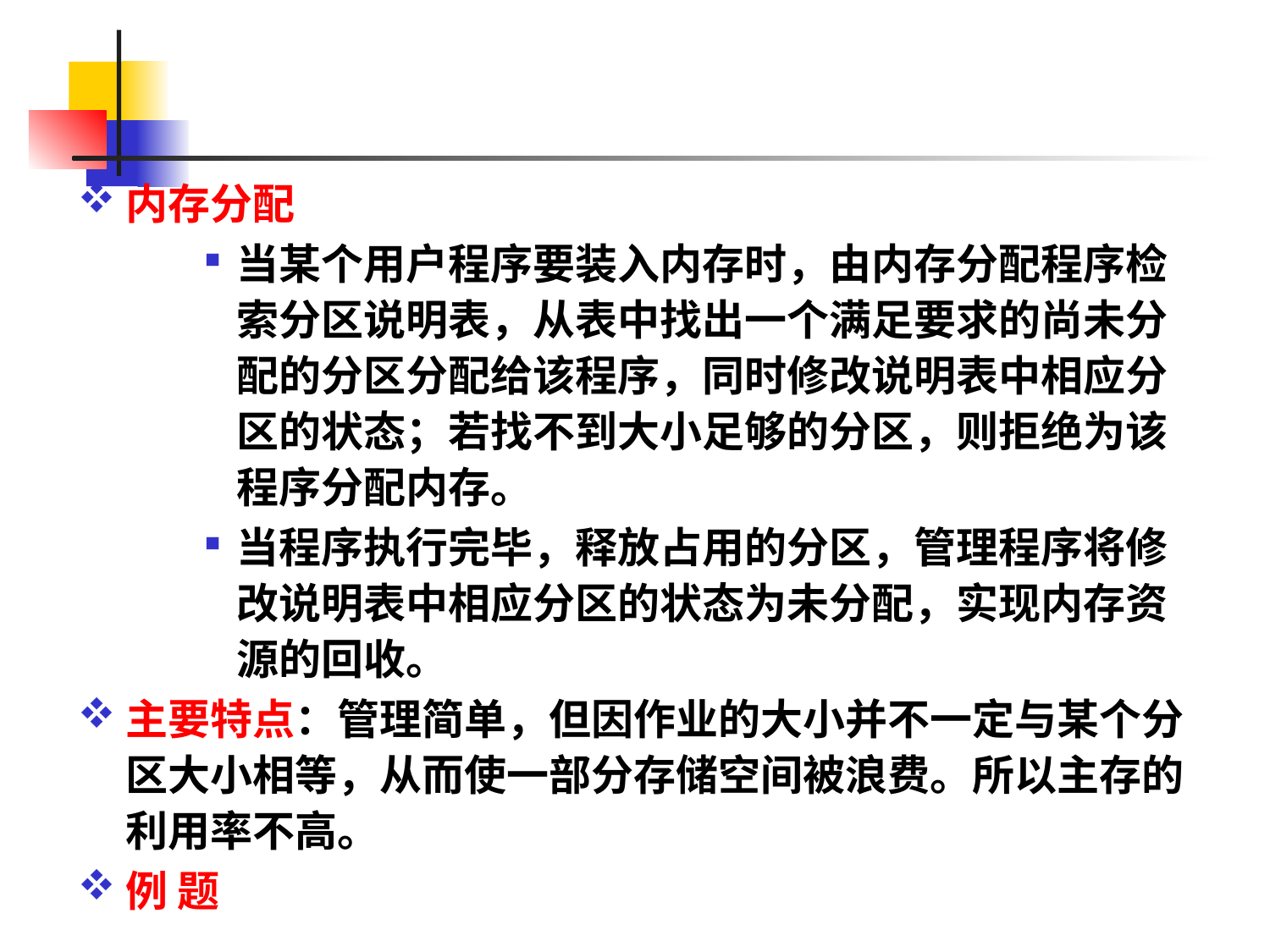

内存分配
当某个用户程序要装入内存时，由内存分配程序检索分区说明表，从表中找出一个满足要求的尚未分配的分区分配给该程序，同时修改说明表中相应分区的状态；若找不到大小足够的分区，则拒绝为该程序分配内存。
当程序执行完毕，释放占用的分区，管理程序将修改说明表中相应分区的状态为未分配，实现内存资源的回收。
主要特点：管理简单，但因作业的大小并不一定与某个分区大小相等，从而使一部分存储空间被浪费。所以主存的利用率不高。
例 题